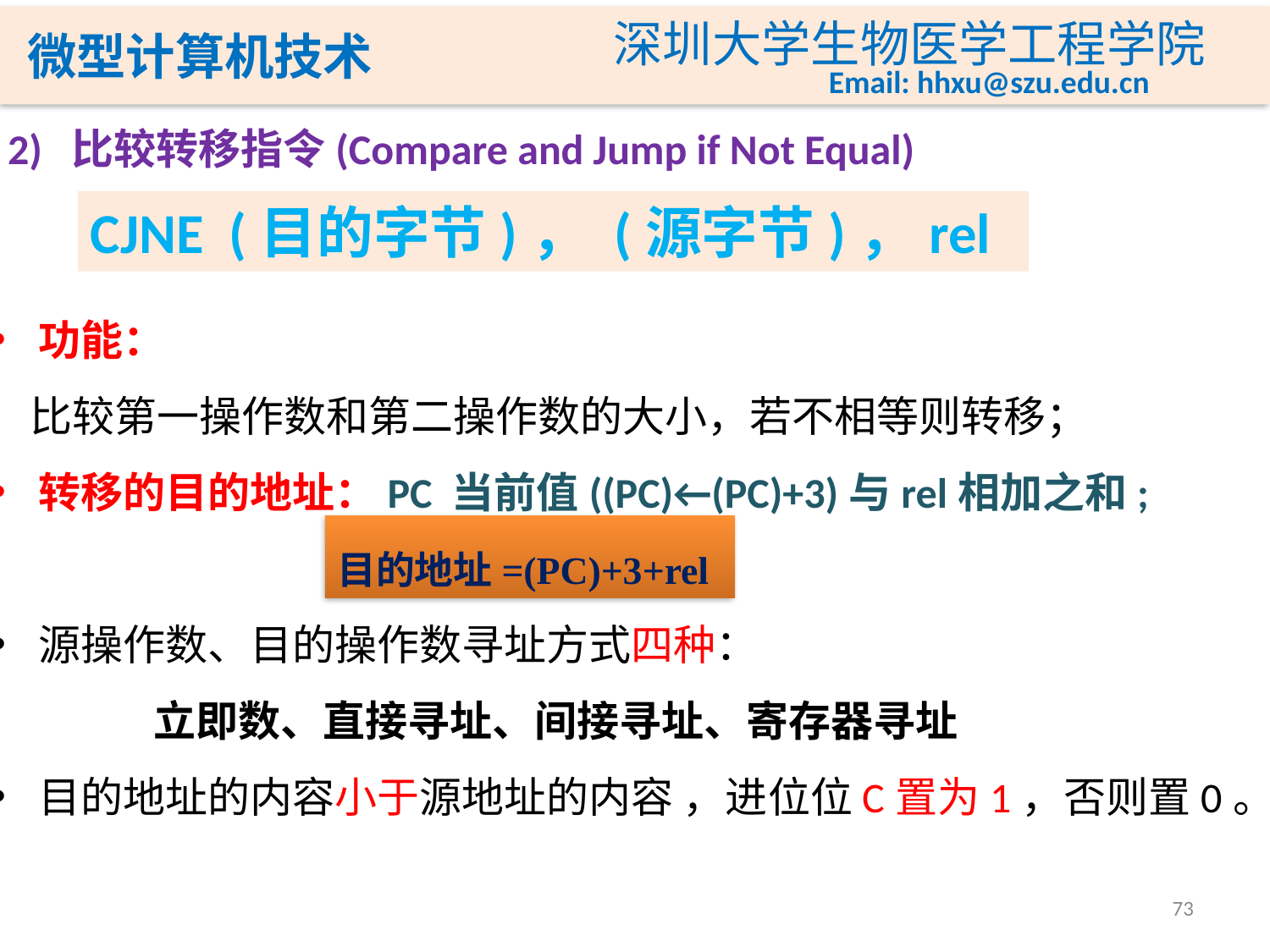

2)  比较转移指令(Compare and Jump if Not Equal)
CJNE  (目的字节)， (源字节)，rel
功能：
   比较第一操作数和第二操作数的大小，若不相等则转移；
转移的目的地址：PC 当前值((PC)←(PC)+3)与rel相加之和;

源操作数、目的操作数寻址方式四种：
                立即数、直接寻址、间接寻址、寄存器寻址
目的地址的内容小于源地址的内容 ，进位位C置为1，否则置0。
目的地址=(PC)+3+rel
73